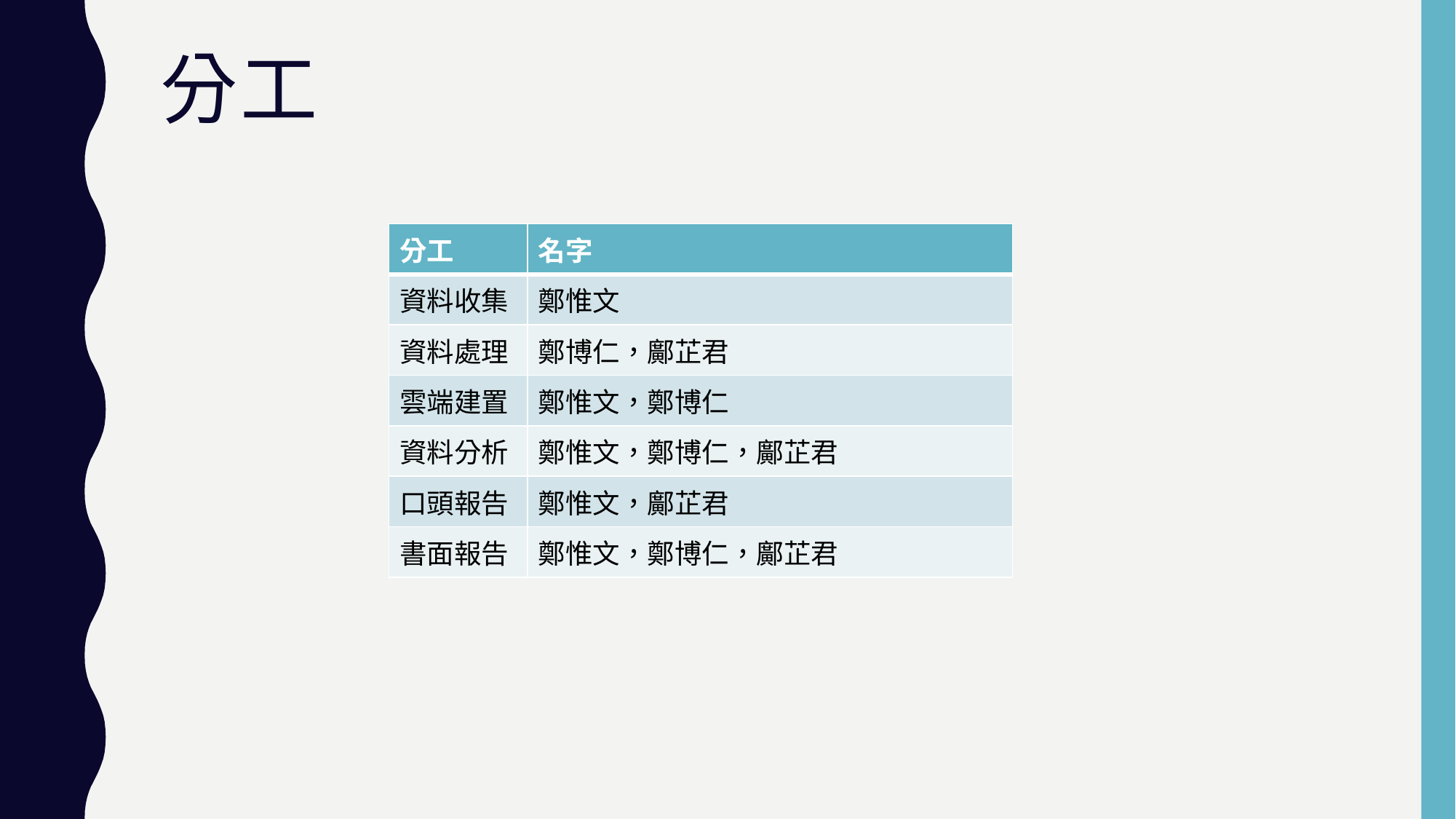

# 分工
| 分工 | 名字 |
| --- | --- |
| 資料收集 | 鄭惟文 |
| 資料處理 | 鄭博仁，鄺芷君 |
| 雲端建置 | 鄭惟文，鄭博仁 |
| 資料分析 | 鄭惟文，鄭博仁，鄺芷君 |
| 口頭報告 | 鄭惟文，鄺芷君 |
| 書面報告 | 鄭惟文，鄭博仁，鄺芷君 |